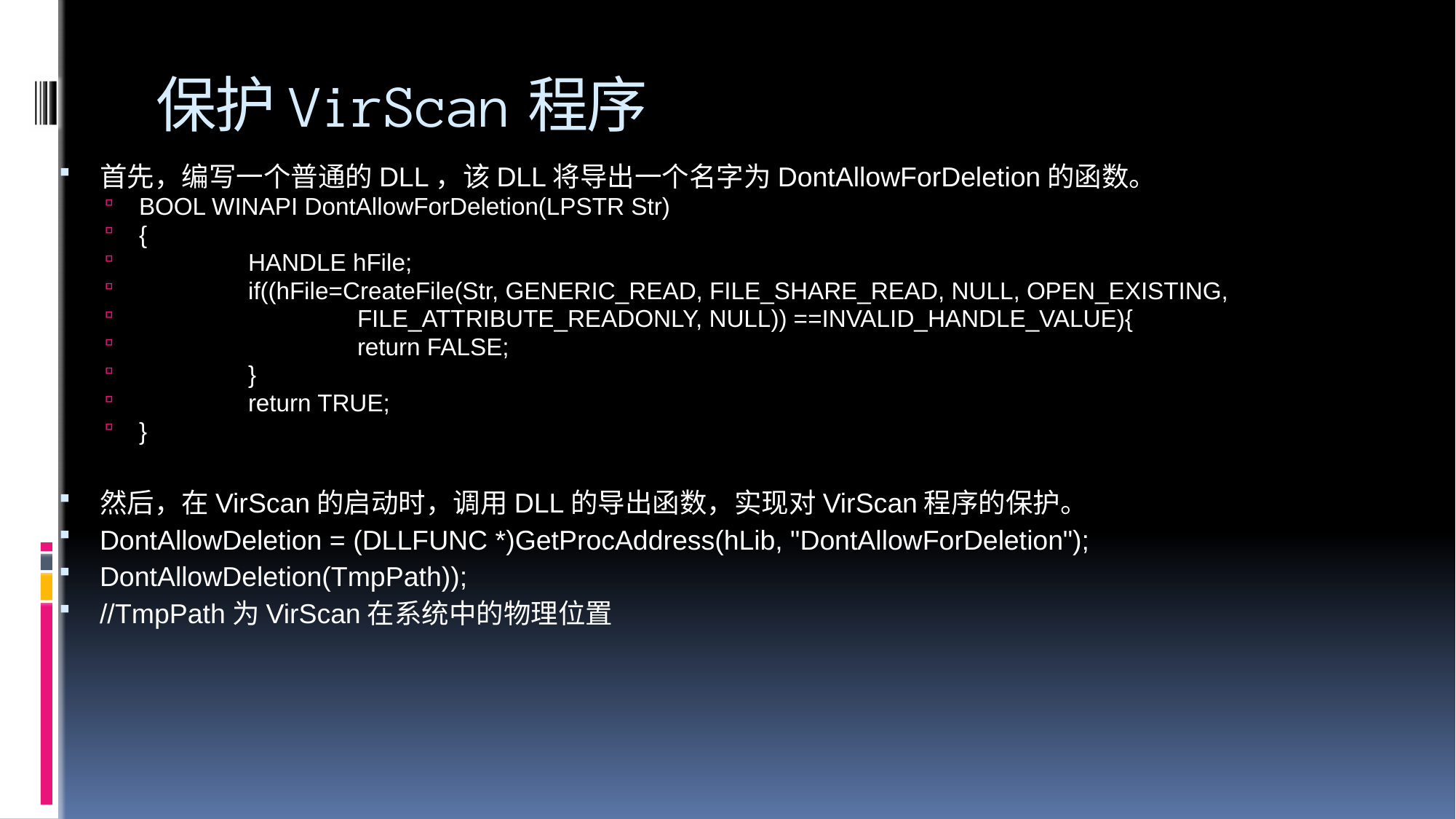

# 保护VirScan程序
首先，编写一个普通的DLL，该DLL将导出一个名字为DontAllowForDeletion的函数。
BOOL WINAPI DontAllowForDeletion(LPSTR Str)
{
	HANDLE hFile;
	if((hFile=CreateFile(Str, GENERIC_READ, FILE_SHARE_READ, NULL, OPEN_EXISTING,
		FILE_ATTRIBUTE_READONLY, NULL)) ==INVALID_HANDLE_VALUE){
		return FALSE;
	}
	return TRUE;
}

然后，在VirScan的启动时，调用DLL的导出函数，实现对VirScan程序的保护。
DontAllowDeletion = (DLLFUNC *)GetProcAddress(hLib, "DontAllowForDeletion");
DontAllowDeletion(TmpPath));
//TmpPath为VirScan在系统中的物理位置